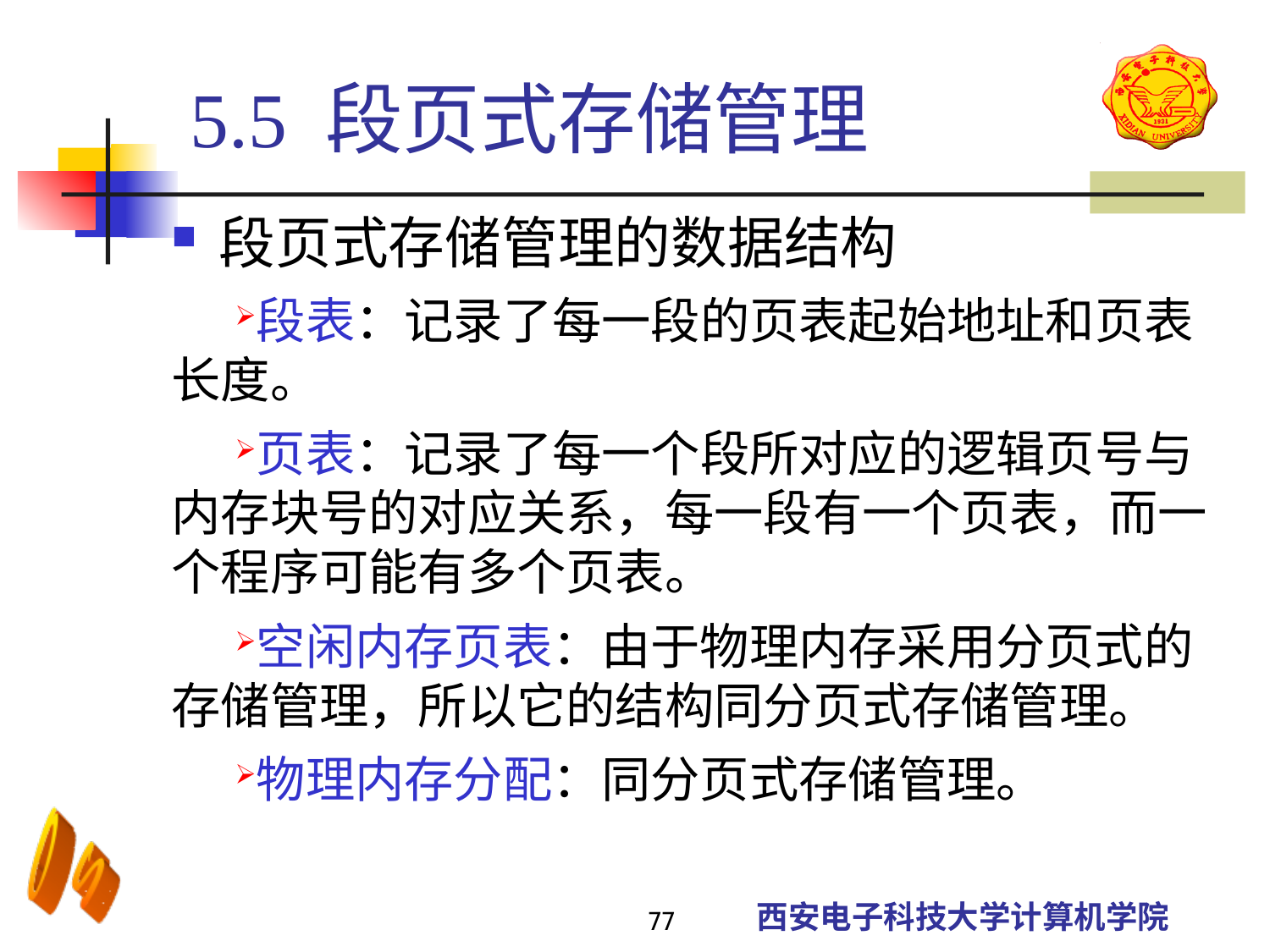

5.5 段页式存储管理
段页式存储管理的数据结构
段表：记录了每一段的页表起始地址和页表长度。
页表：记录了每一个段所对应的逻辑页号与内存块号的对应关系，每一段有一个页表，而一个程序可能有多个页表。
空闲内存页表：由于物理内存采用分页式的存储管理，所以它的结构同分页式存储管理。
物理内存分配：同分页式存储管理。
77